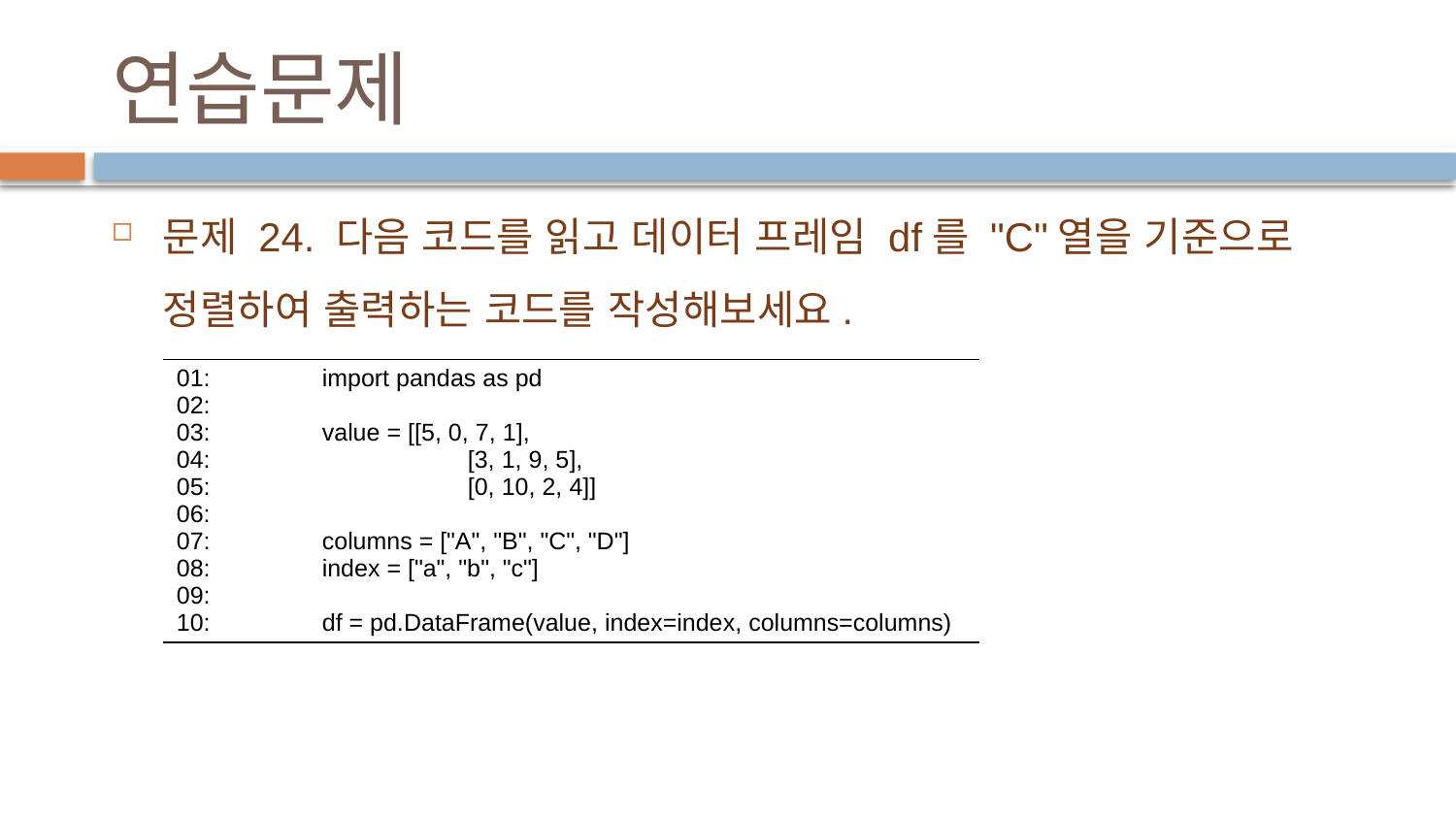

# 연습문제
문제 24. 다음 코드를 읽고 데이터 프레임 df를 "C"열을 기준으로 정렬하여 출력하는 코드를 작성해보세요.
| 01: import pandas as pd 02: 03: value = [[5, 0, 7, 1], 04: [3, 1, 9, 5], 05: [0, 10, 2, 4]] 06: 07: columns = ["A", "B", "C", "D"] 08: index = ["a", "b", "c"] 09: 10: df = pd.DataFrame(value, index=index, columns=columns) |
| --- |